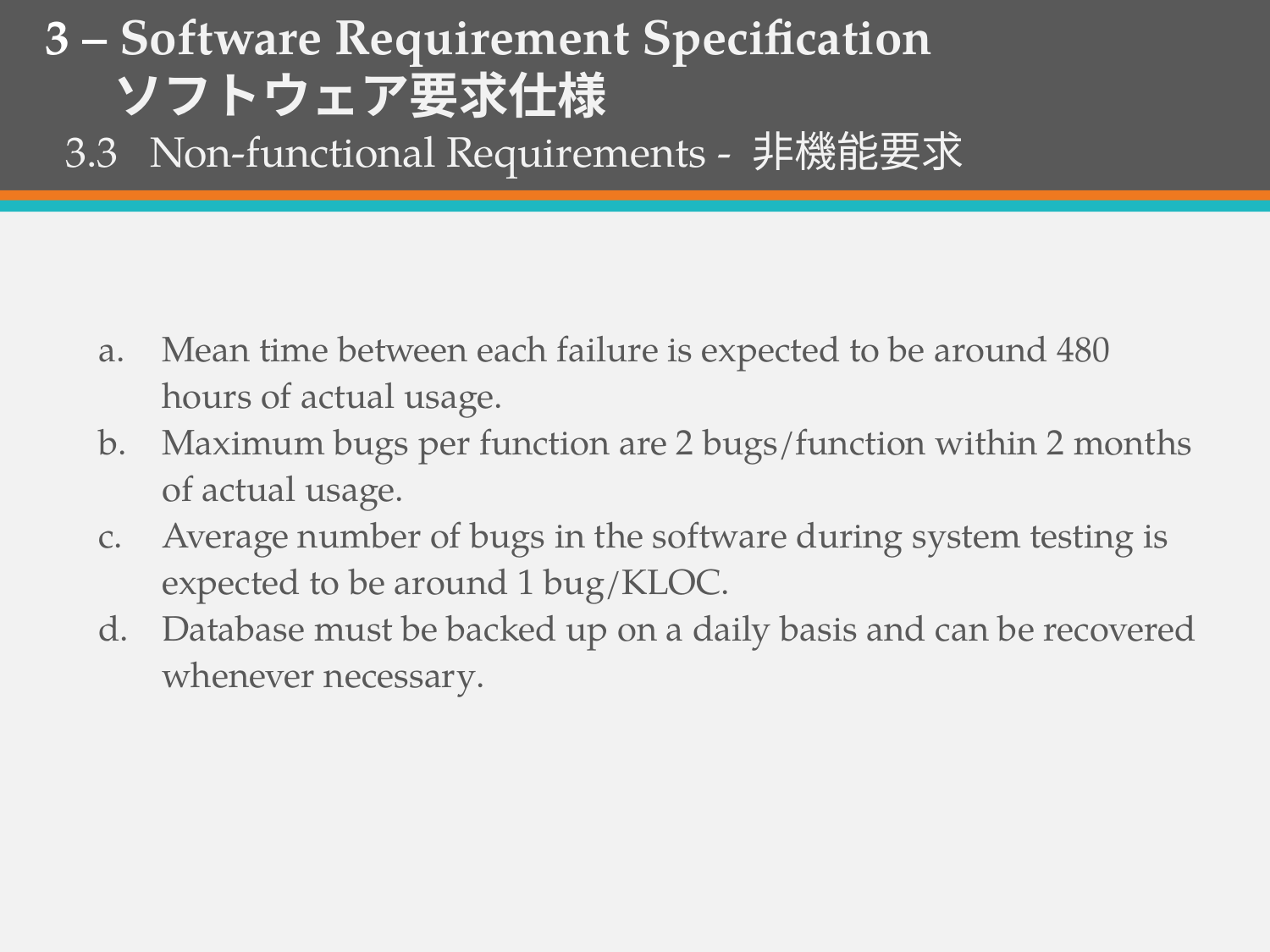

3 – Software Requirement Specification
     ソフトウェア要求仕様
3.3   Non-functional Requirements - 非機能要求
Mean time between each failure is expected to be around 480 hours of actual usage.
Maximum bugs per function are 2 bugs/function within 2 months of actual usage.
Average number of bugs in the software during system testing is expected to be around 1 bug/KLOC.
Database must be backed up on a daily basis and can be recovered whenever necessary.